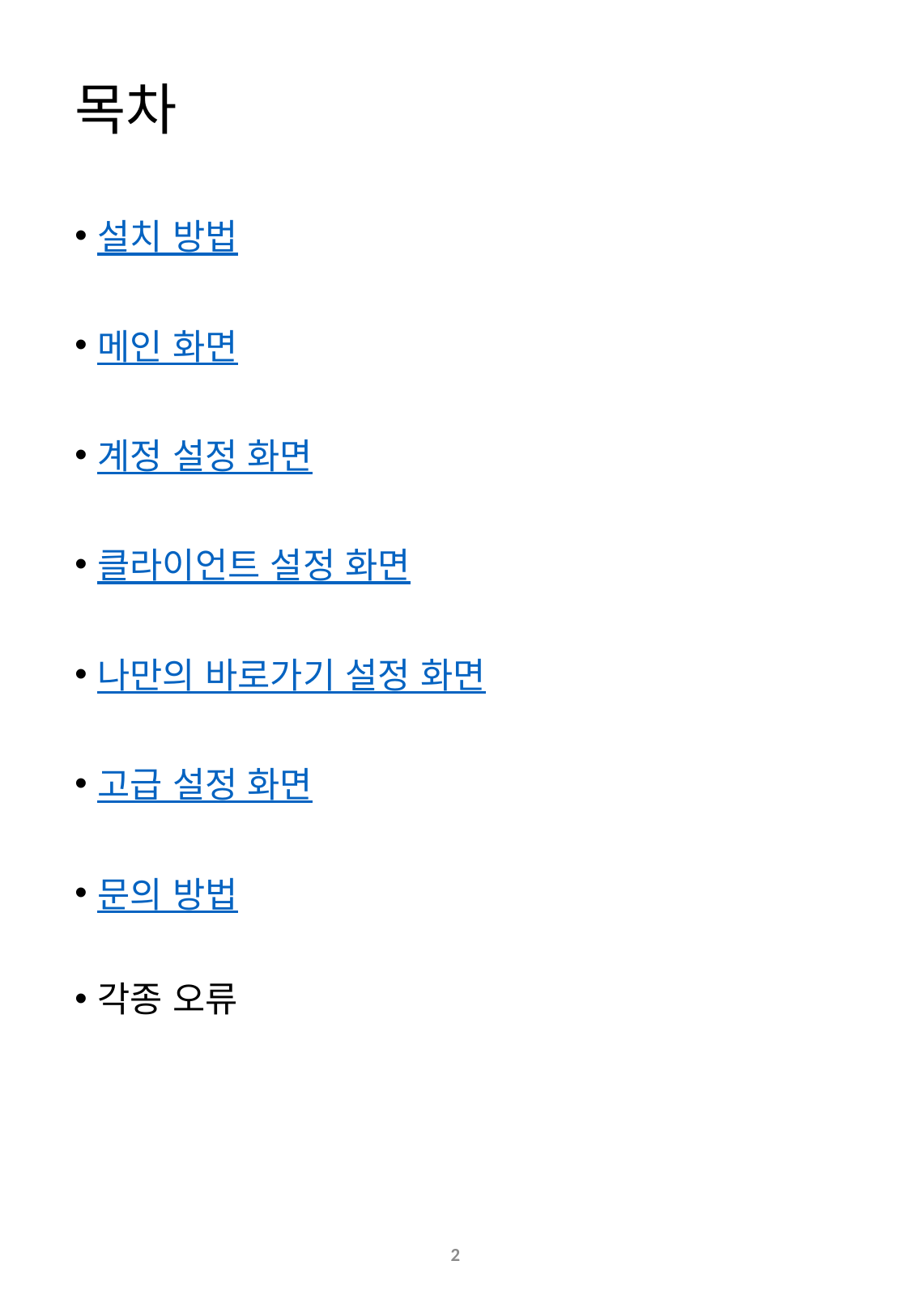

# 목차
설치 방법

메인 화면

계정 설정 화면

클라이언트 설정 화면

나만의 바로가기 설정 화면

고급 설정 화면

문의 방법

각종 오류
2